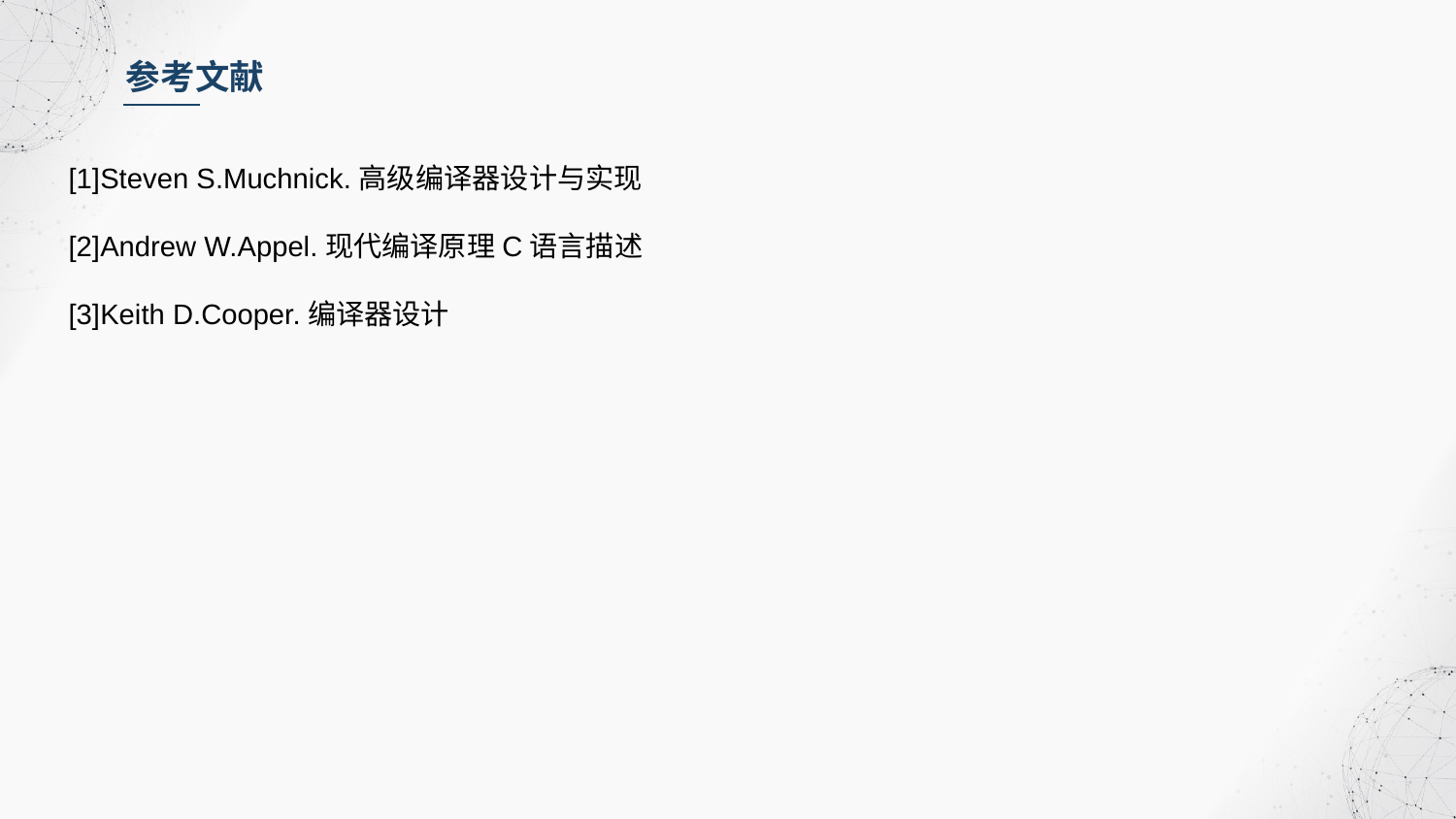

参考文献
[1]Steven S.Muchnick.高级编译器设计与实现

[2]Andrew W.Appel.现代编译原理C语言描述

[3]Keith D.Cooper.编译器设计